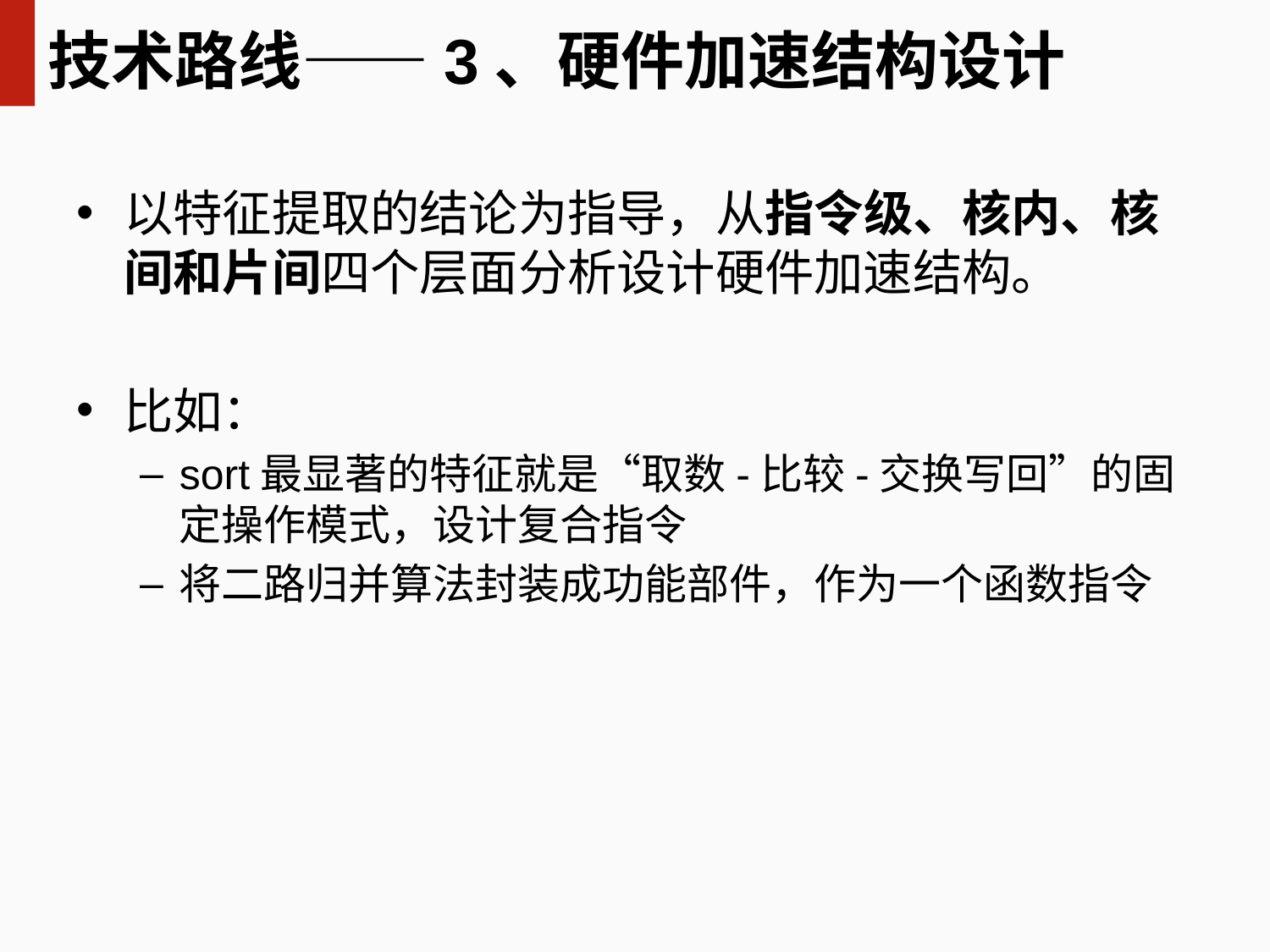

# 技术路线——3、硬件加速结构设计
以特征提取的结论为指导，从指令级、核内、核间和片间四个层面分析设计硬件加速结构。

比如：
sort最显著的特征就是“取数-比较-交换写回”的固定操作模式，设计复合指令
将二路归并算法封装成功能部件，作为一个函数指令